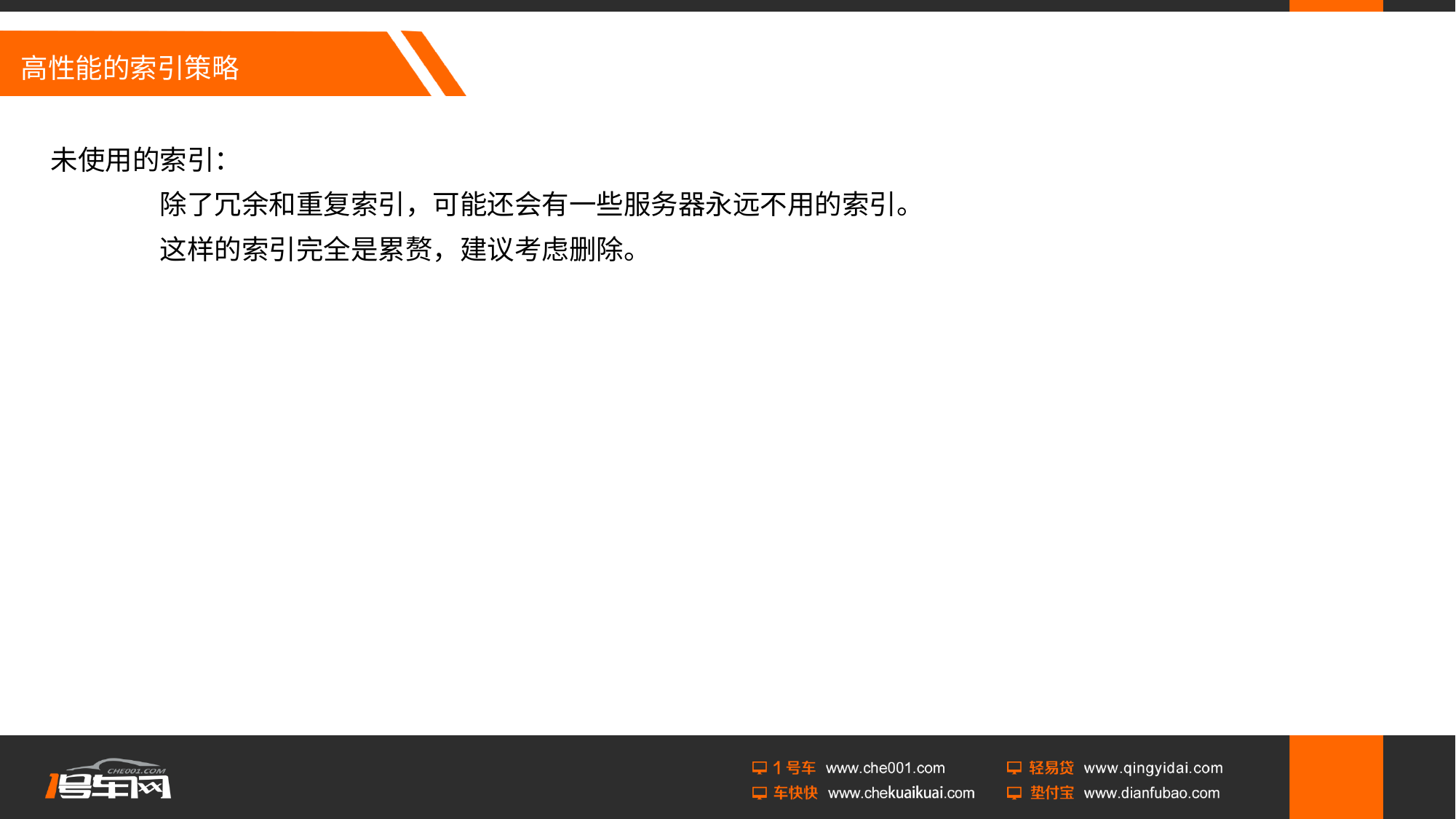

# 高性能的索引策略
未使用的索引：
	除了冗余和重复索引，可能还会有一些服务器永远不用的索引。
	这样的索引完全是累赘，建议考虑删除。